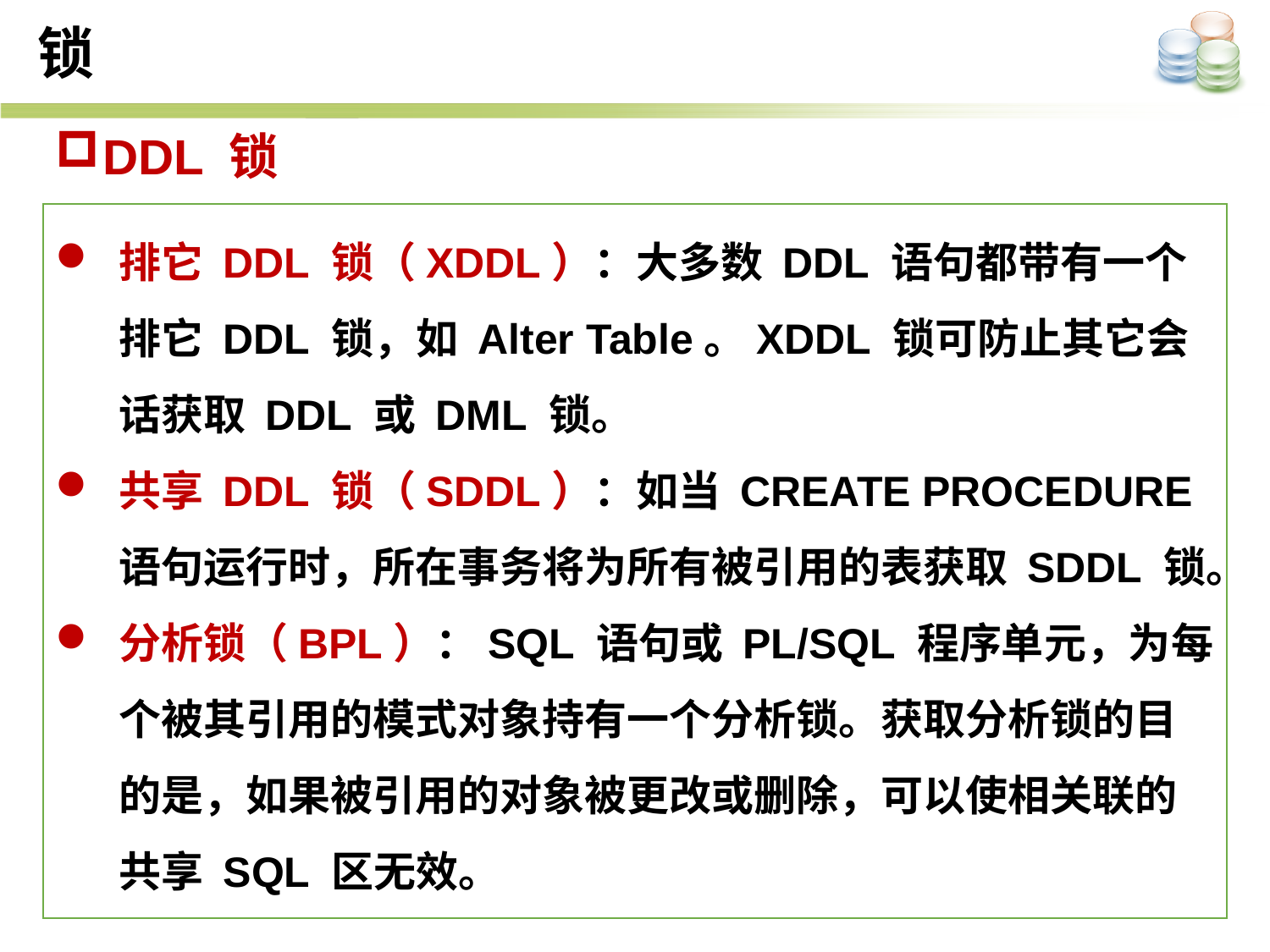

锁
DDL 锁
排它 DDL 锁（XDDL）：大多数 DDL 语句都带有一个排它 DDL 锁，如 Alter Table。XDDL 锁可防止其它会话获取 DDL 或 DML 锁。
共享 DDL 锁（SDDL）：如当 CREATE PROCEDURE 语句运行时，所在事务将为所有被引用的表获取 SDDL 锁。
分析锁（BPL）：SQL 语句或 PL/SQL 程序单元，为每个被其引用的模式对象持有一个分析锁。获取分析锁的目的是，如果被引用的对象被更改或删除，可以使相关联的共享 SQL 区无效。
54